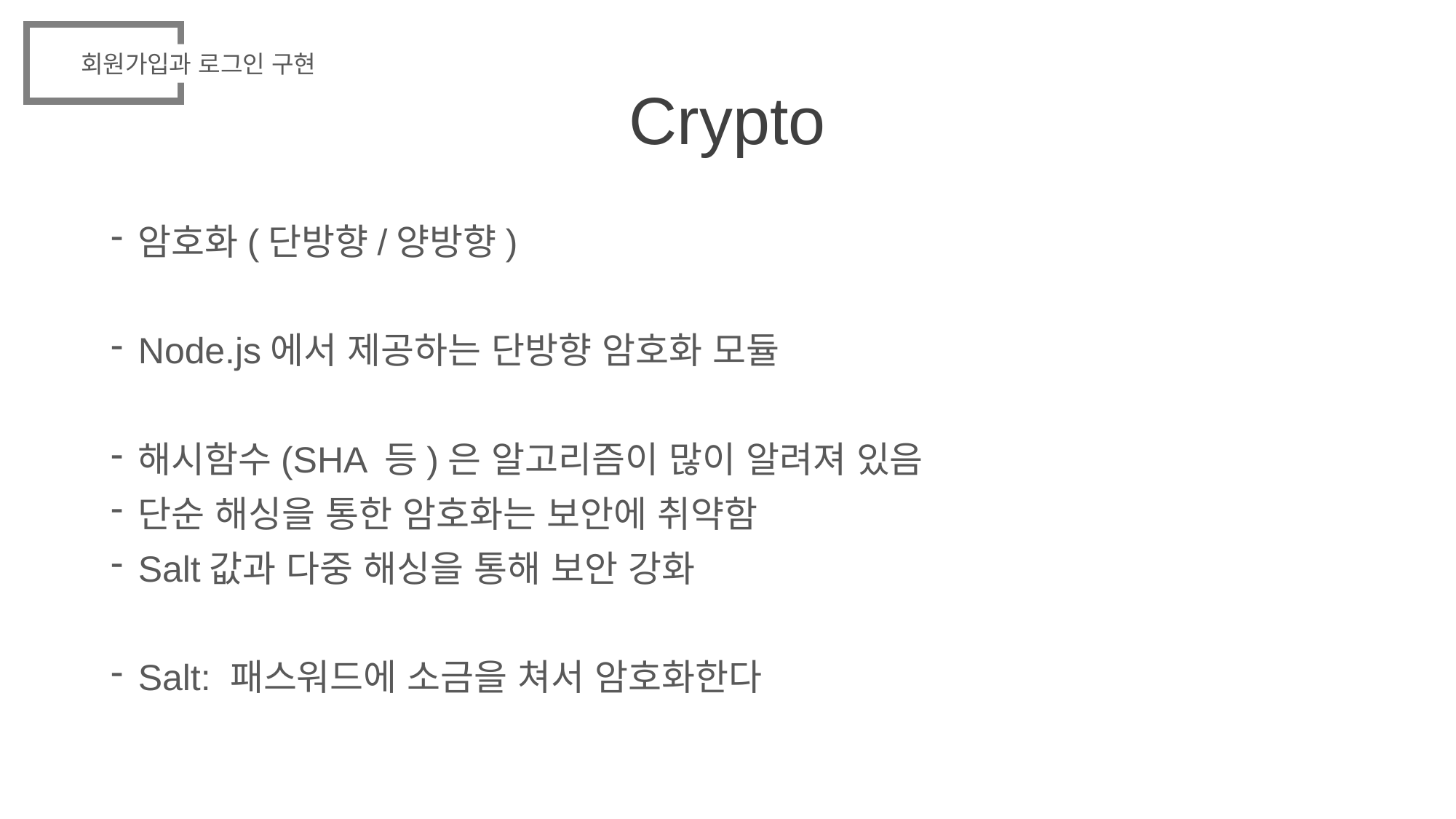

회원가입과 로그인 구현
# Crypto
암호화(단방향/양방향)

Node.js에서 제공하는 단방향 암호화 모듈

해시함수(SHA 등)은 알고리즘이 많이 알려져 있음
단순 해싱을 통한 암호화는 보안에 취약함
Salt값과 다중 해싱을 통해 보안 강화

Salt: 패스워드에 소금을 쳐서 암호화한다